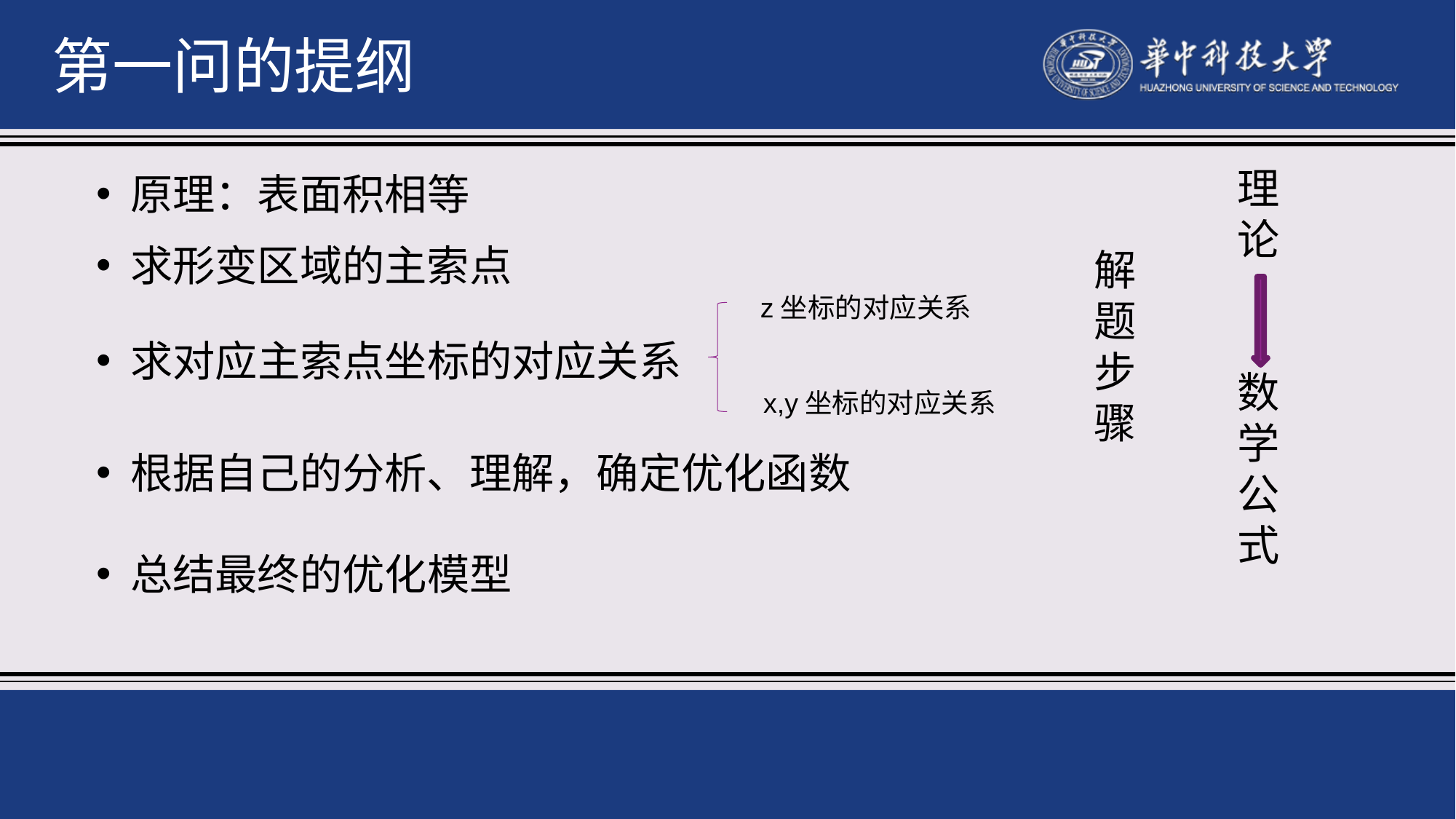

第一问的提纲
理论

数学公式
原理：表面积相等
求形变区域的主索点
解题步骤

z坐标的对应关系

求对应主索点坐标的对应关系
x,y坐标的对应关系
根据自己的分析、理解，确定优化函数
总结最终的优化模型